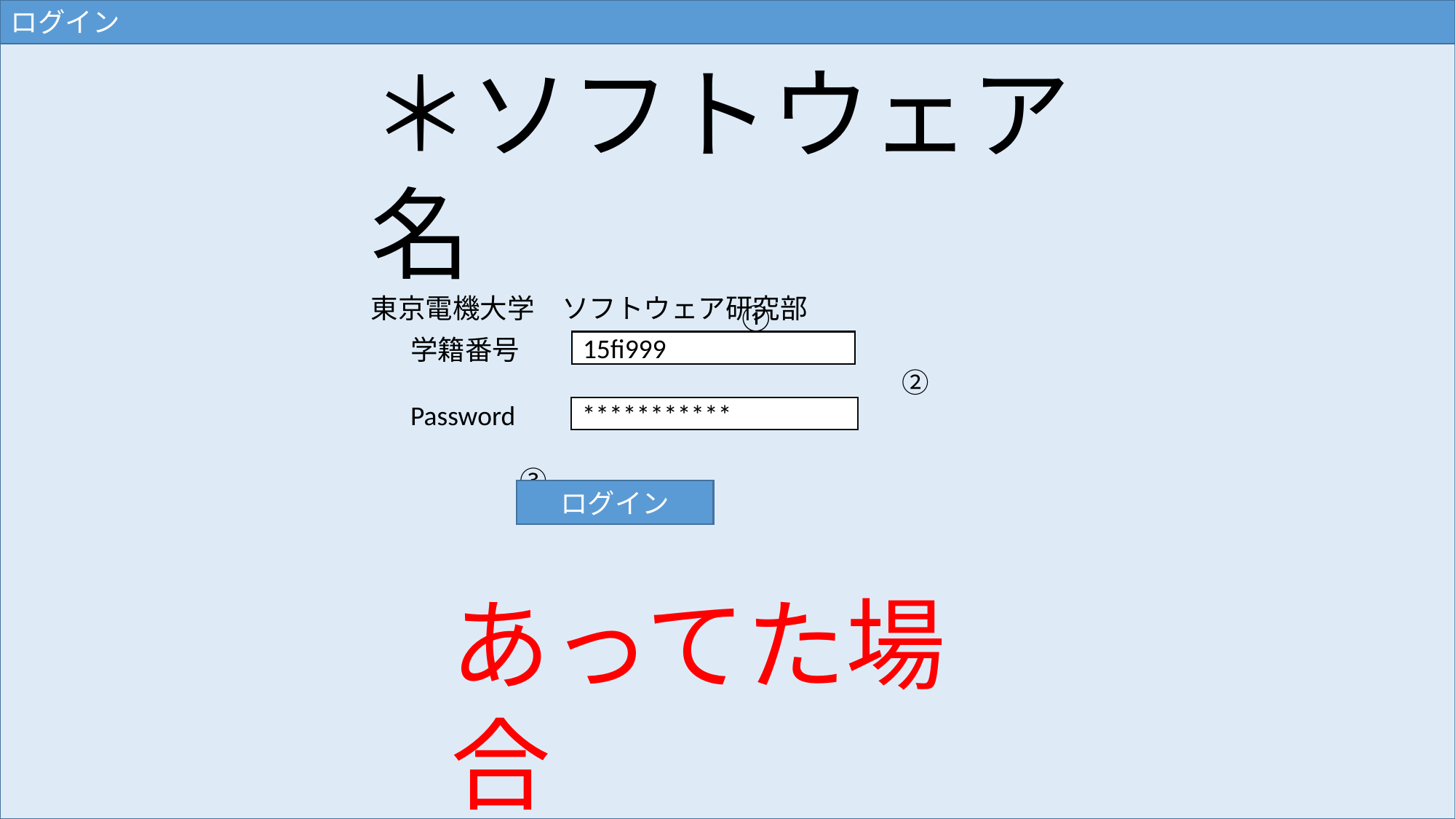

ログイン
#
＊ソフトウェア名
東京電機大学　ソフトウェア研究部

			①
学籍番号
　　　　　　　　　　　　　　　　　　②
Password

　　　　③
15fi999
***********
ログイン
あってた場合